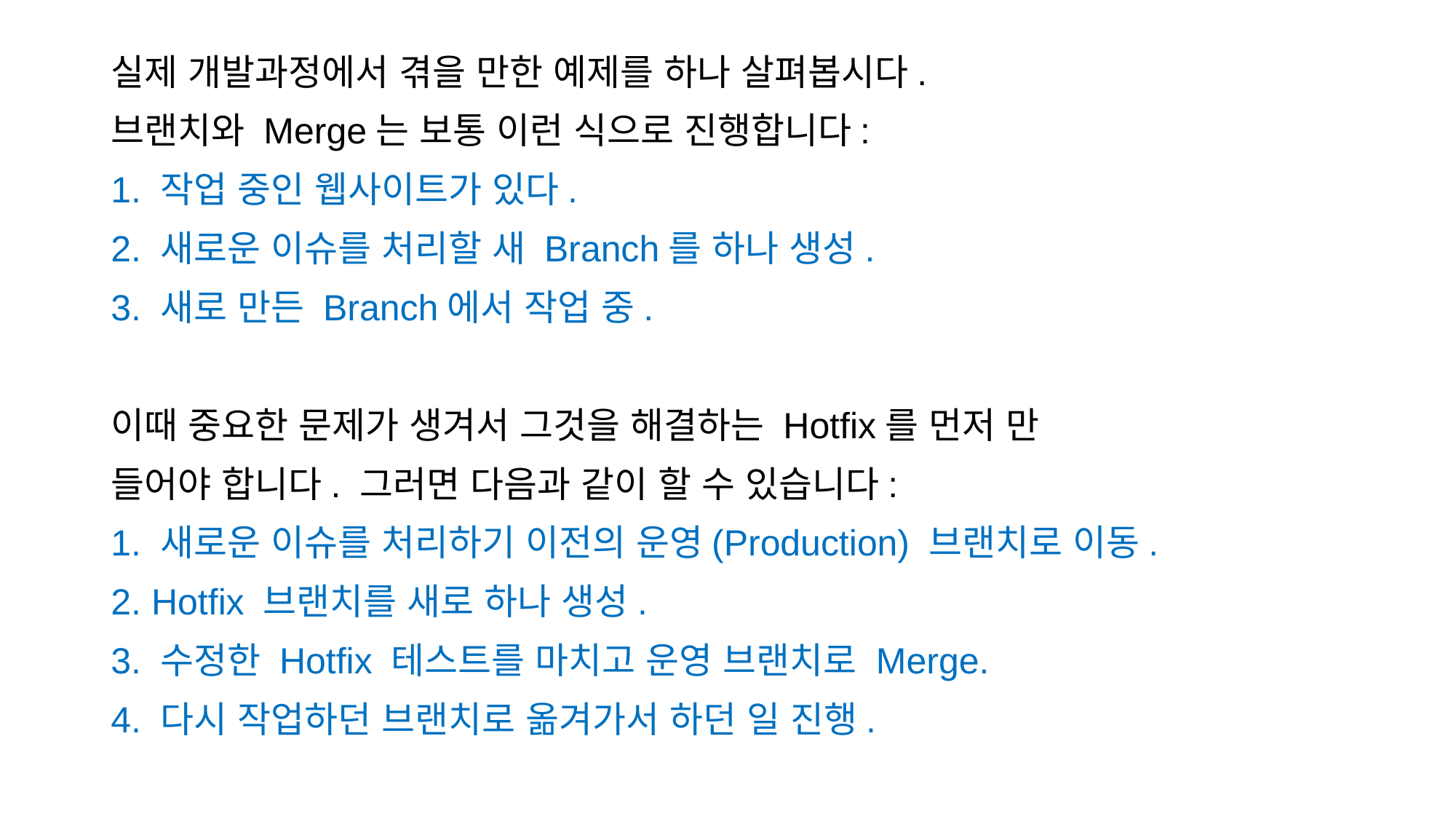

실제 개발과정에서 겪을 만한 예제를 하나 살펴봅시다.
브랜치와 Merge는 보통 이런 식으로 진행합니다:
1. 작업 중인 웹사이트가 있다.
2. 새로운 이슈를 처리할 새 Branch를 하나 생성.
3. 새로 만든 Branch에서 작업 중.

이때 중요한 문제가 생겨서 그것을 해결하는 Hotfix를 먼저 만
들어야 합니다. 그러면 다음과 같이 할 수 있습니다:
1. 새로운 이슈를 처리하기 이전의 운영(Production) 브랜치로 이동.
2. Hotfix 브랜치를 새로 하나 생성.
3. 수정한 Hotfix 테스트를 마치고 운영 브랜치로 Merge.
4. 다시 작업하던 브랜치로 옮겨가서 하던 일 진행.